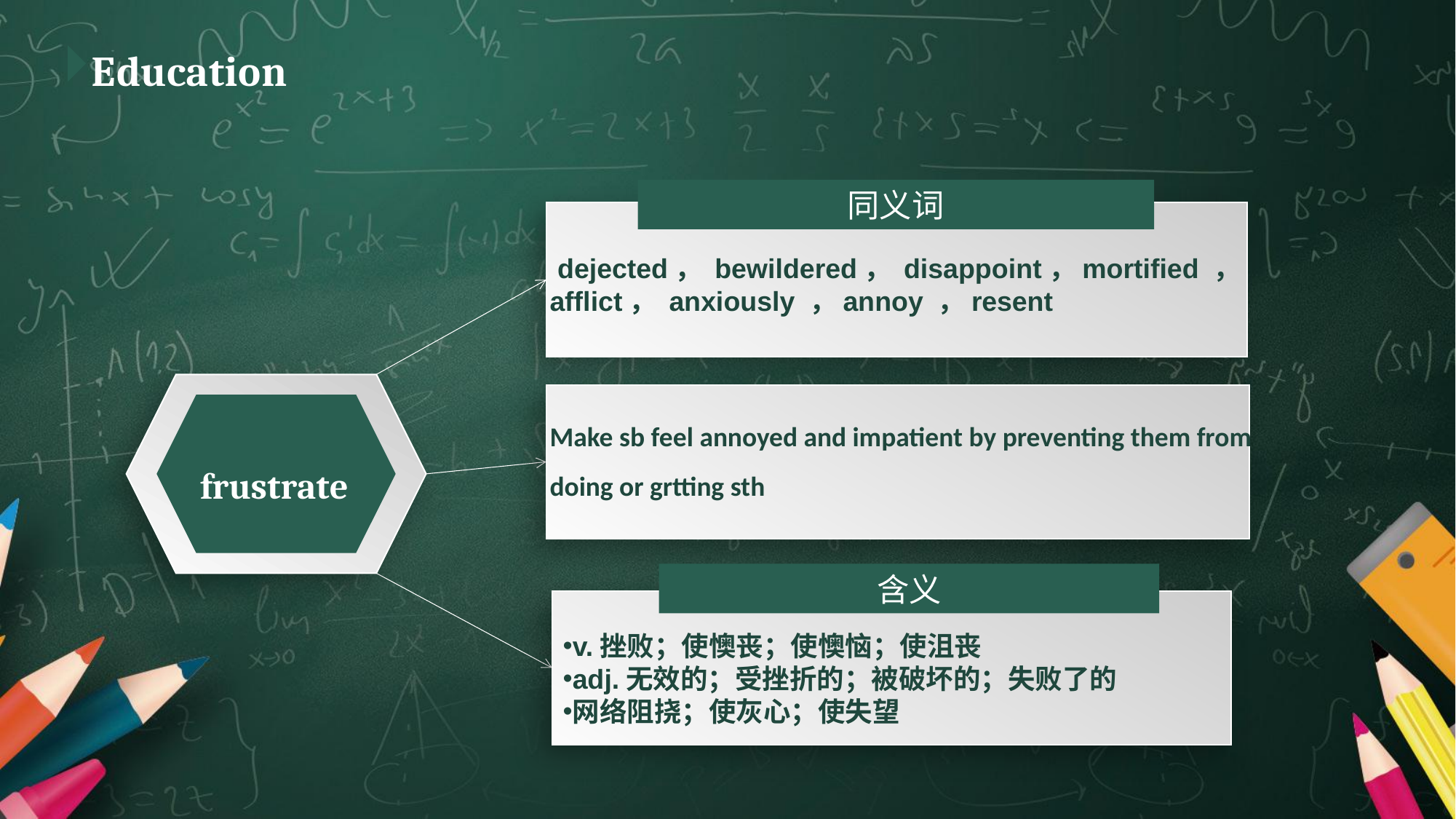

Education

同义词

 dejected， bewildered， disappoint，mortified ，afflict， anxiously ，annoy ，resent

frustrate

Make sb feel annoyed and impatient by preventing them from doing or grtting sth

含义

v.挫败；使懊丧；使懊恼；使沮丧
adj.无效的；受挫折的；被破坏的；失败了的
网络阻挠；使灰心；使失望